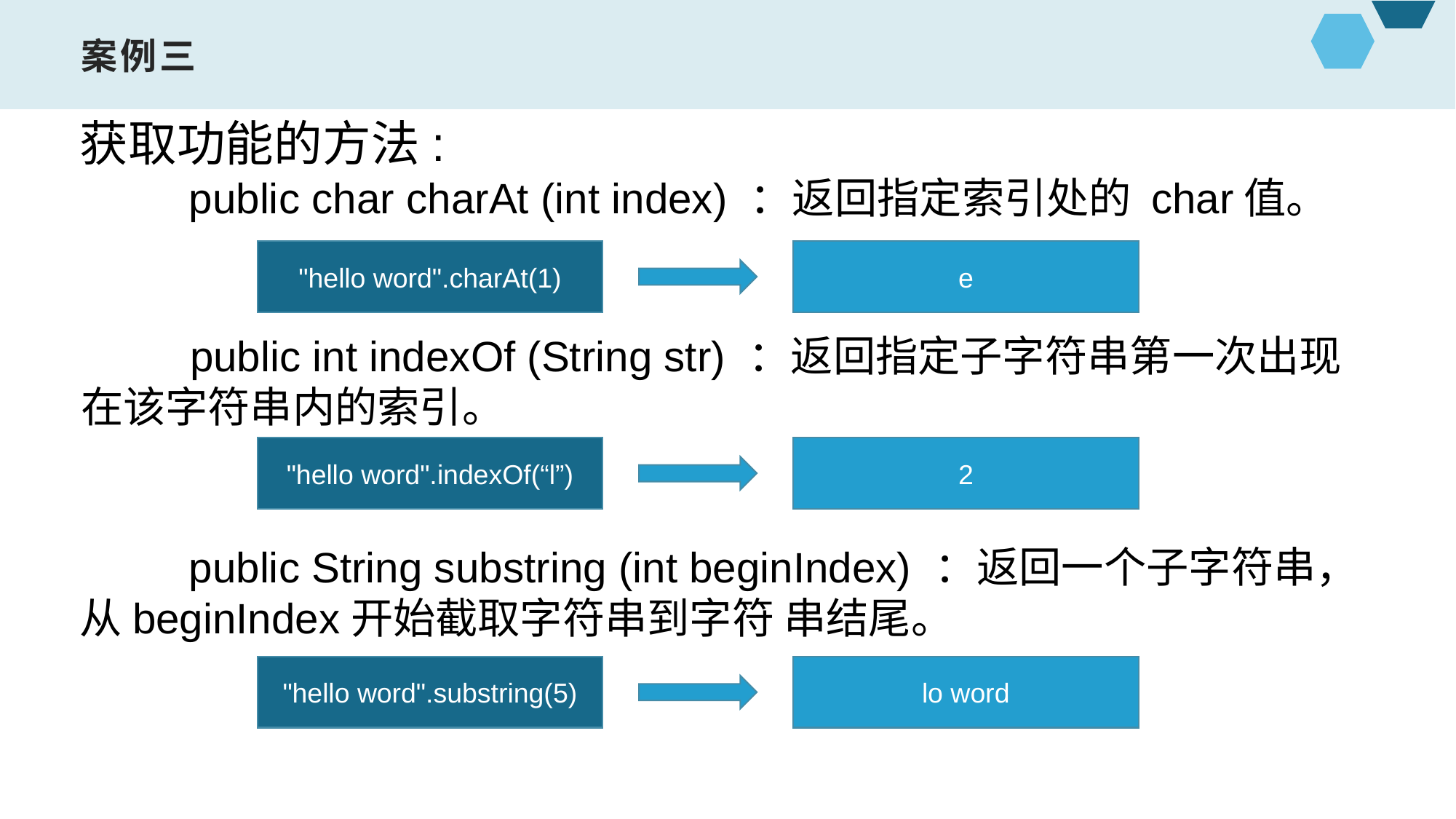

# 案例三
获取功能的方法:
	public char charAt (int index) ：返回指定索引处的 char值。
"hello word".charAt(1)
e

	public int indexOf (String str) ：返回指定子字符串第一次出现在该字符串内的索引。
"hello word".indexOf(“l”)
2

	public String substring (int beginIndex) ：返回一个子字符串，从beginIndex开始截取字符串到字符 串结尾。
"hello word".substring(5)
lo word